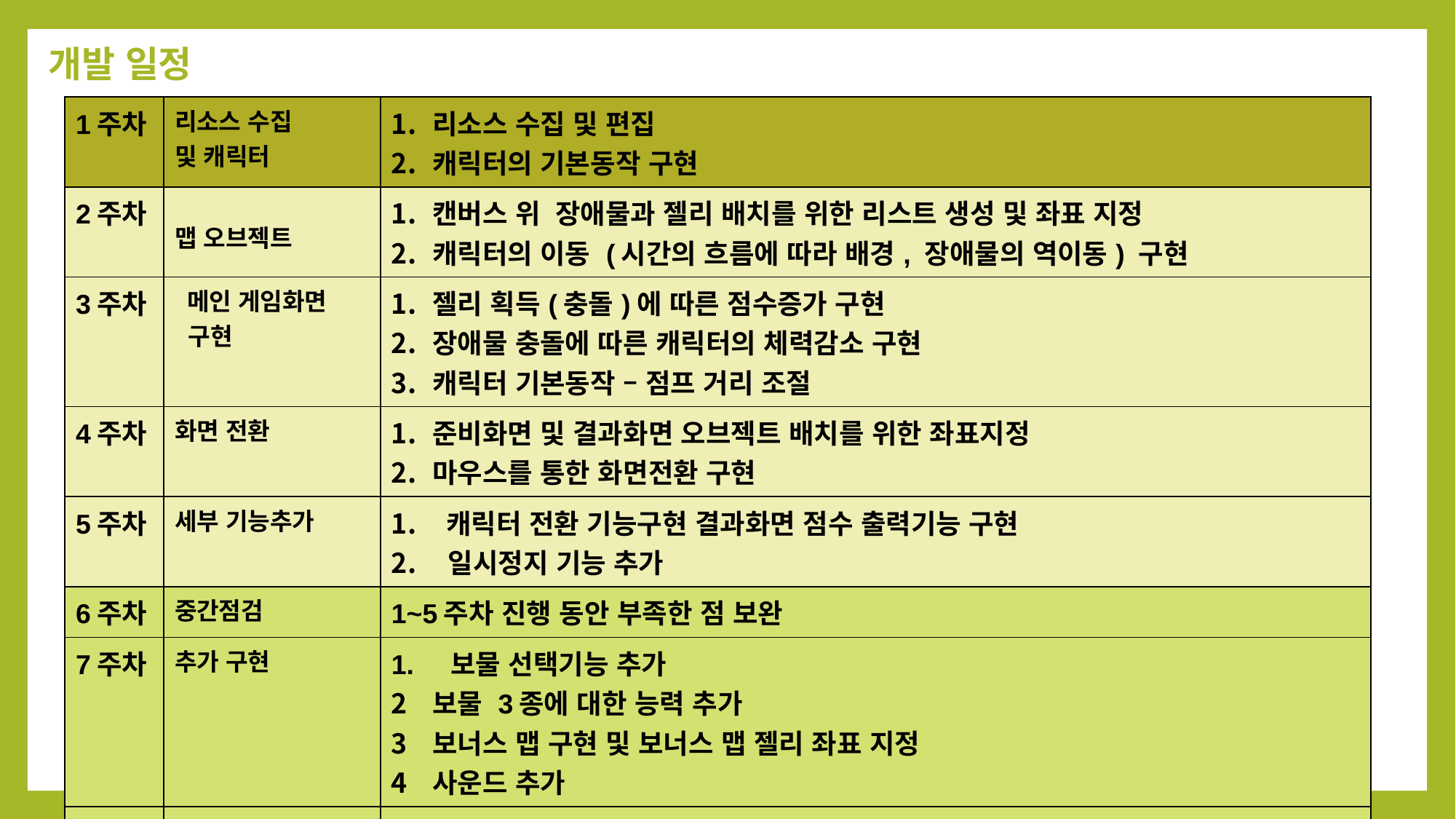

개발 일정
| 1주차 | 리소스 수집 및 캐릭터 | 리소스 수집 및 편집 캐릭터의 기본동작 구현 |
| --- | --- | --- |
| 2주차 | 맵 오브젝트 | 캔버스 위 장애물과 젤리 배치를 위한 리스트 생성 및 좌표 지정 캐릭터의 이동 (시간의 흐름에 따라 배경, 장애물의 역이동) 구현 |
| 3주차 | 메인 게임화면 구현 | 젤리 획득(충돌)에 따른 점수증가 구현 장애물 충돌에 따른 캐릭터의 체력감소 구현 캐릭터 기본동작 – 점프 거리 조절 |
| 4주차 | 화면 전환 | 준비화면 및 결과화면 오브젝트 배치를 위한 좌표지정 마우스를 통한 화면전환 구현 |
| 5주차 | 세부 기능추가 | 캐릭터 전환 기능구현 결과화면 점수 출력기능 구현 일시정지 기능 추가 |
| 6주차 | 중간점검 | 1~5주차 진행 동안 부족한 점 보완 |
| 7주차 | 추가 구현 | 1. 보물 선택기능 추가 보물 3종에 대한 능력 추가 보너스 맵 구현 및 보너스 맵 젤리 좌표 지정 사운드 추가 |
| 8주차 | 마무리 | 최종 점검 및 릴리즈 |